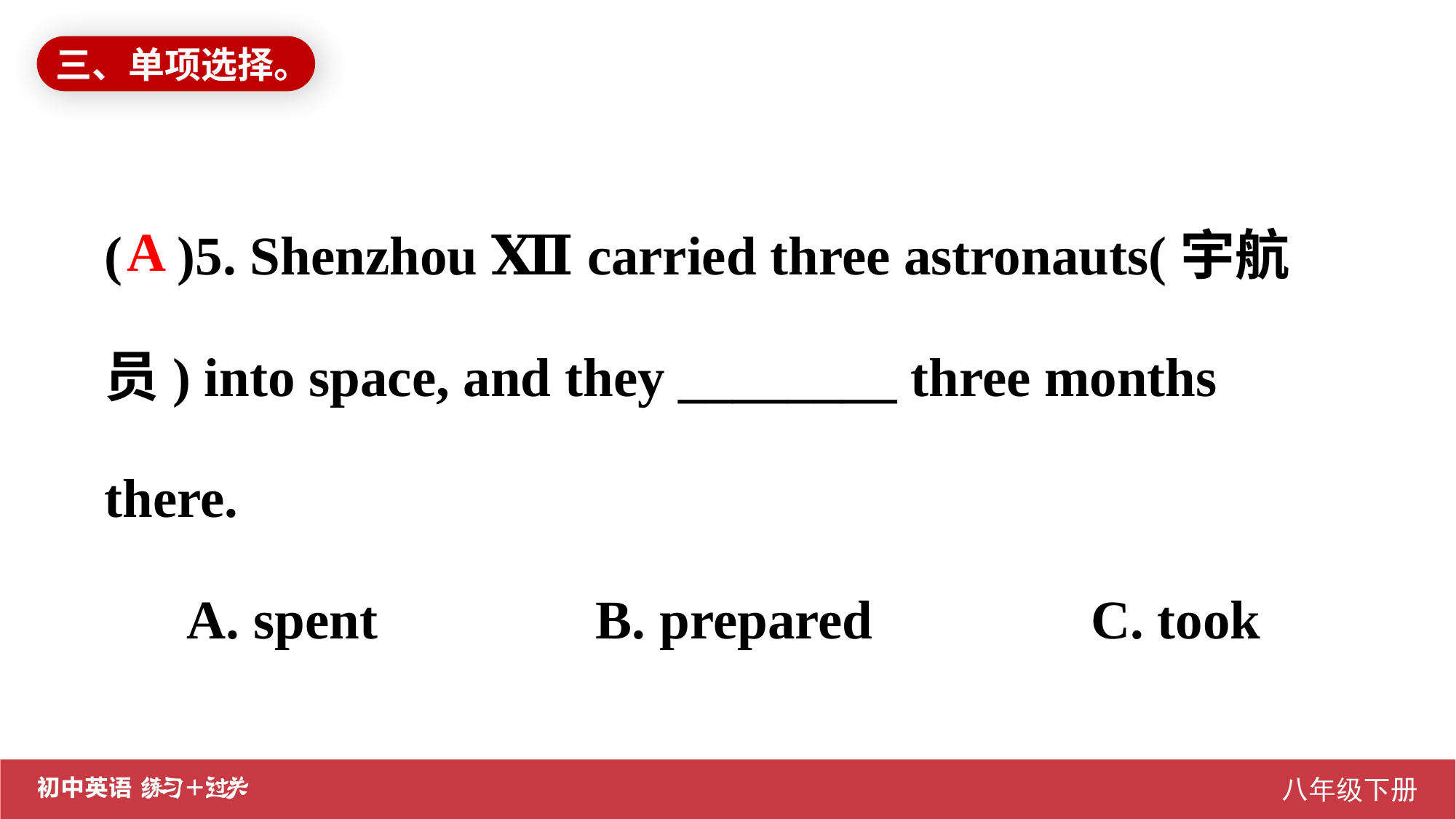

三、单项选择。
(    )5. Shenzhou Ⅻ carried three astronauts(宇航员) into space, and they ________ three months there.
      A. spent                B. prepared                C. took
A